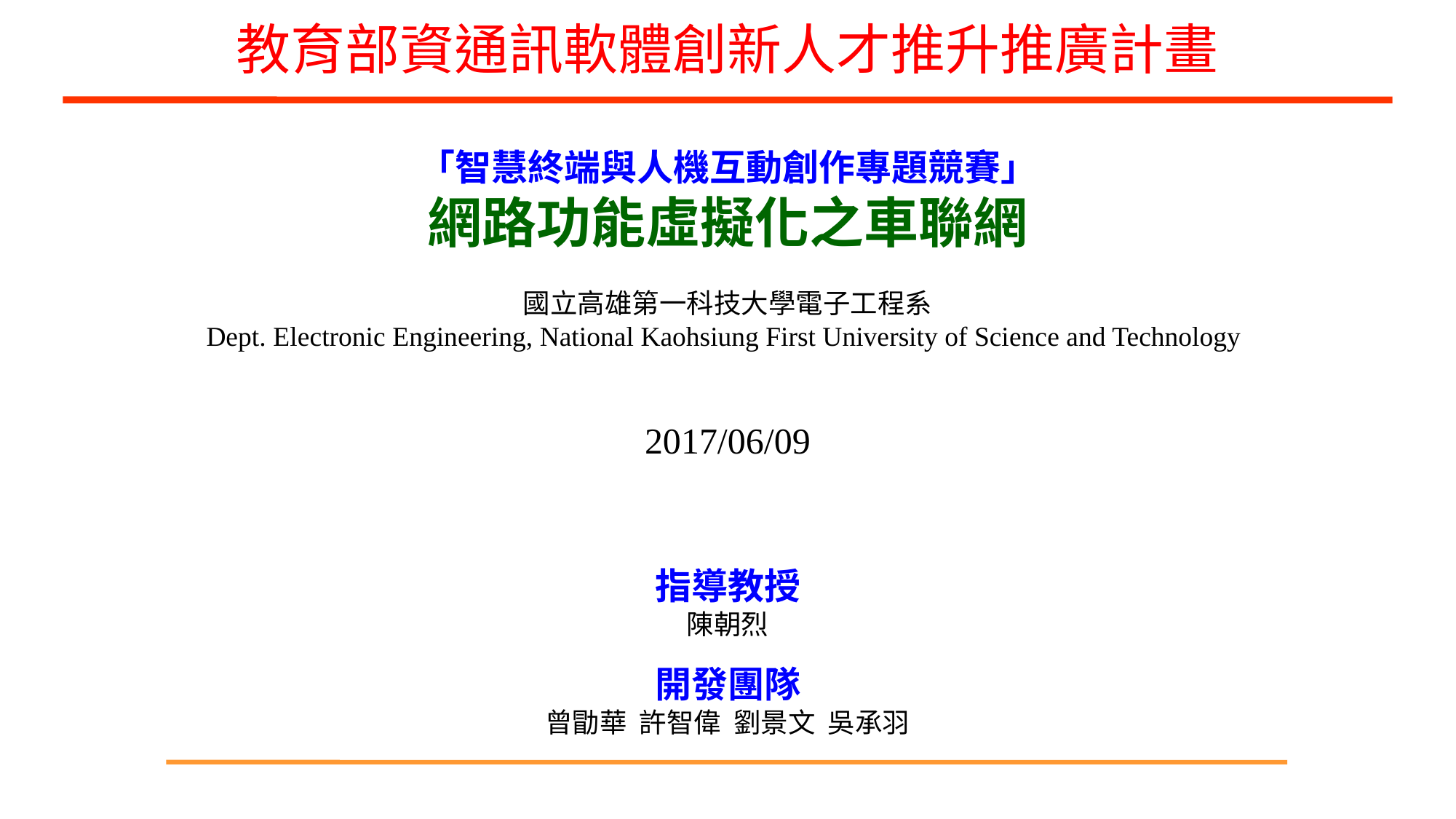

教育部資通訊軟體創新人才推升推廣計畫
# 「智慧終端與人機互動創作專題競賽」 網路功能虛擬化之車聯網 國立高雄第一科技大學電子工程系 Dept. Electronic Engineering, National Kaohsiung First University of Science and Technology 2017/06/09

指導教授
陳朝烈

開發團隊
曾勖華  許智偉  劉景文  吳承羽